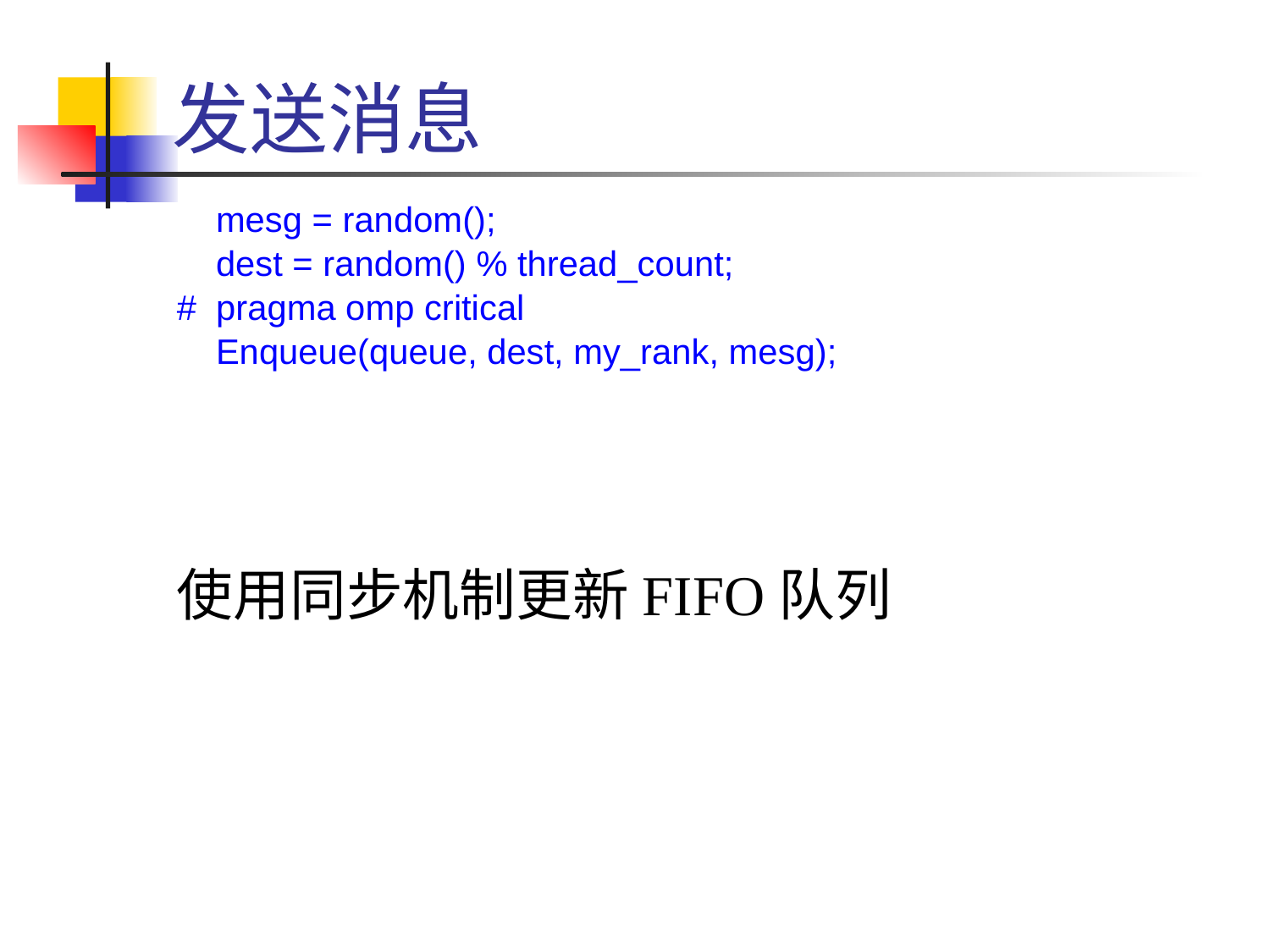

# 发送消息
    mesg = random();
    dest = random() % thread_count;
#  pragma omp critical
    Enqueue(queue, dest, my_rank, mesg);

使用同步机制更新FIFO队列